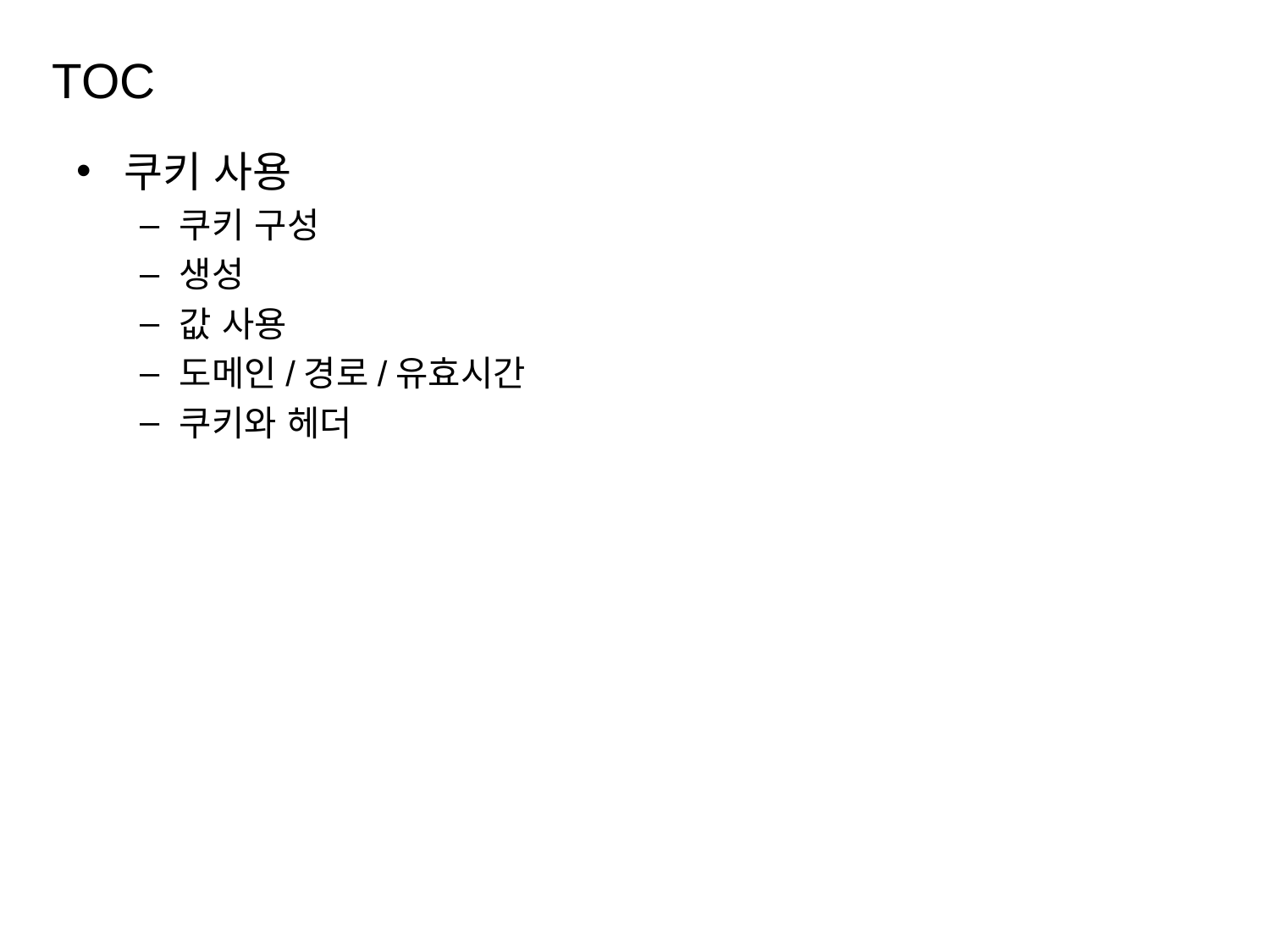

# TOC
쿠키 사용
쿠키 구성
생성
값 사용
도메인/경로/유효시간
쿠키와 헤더